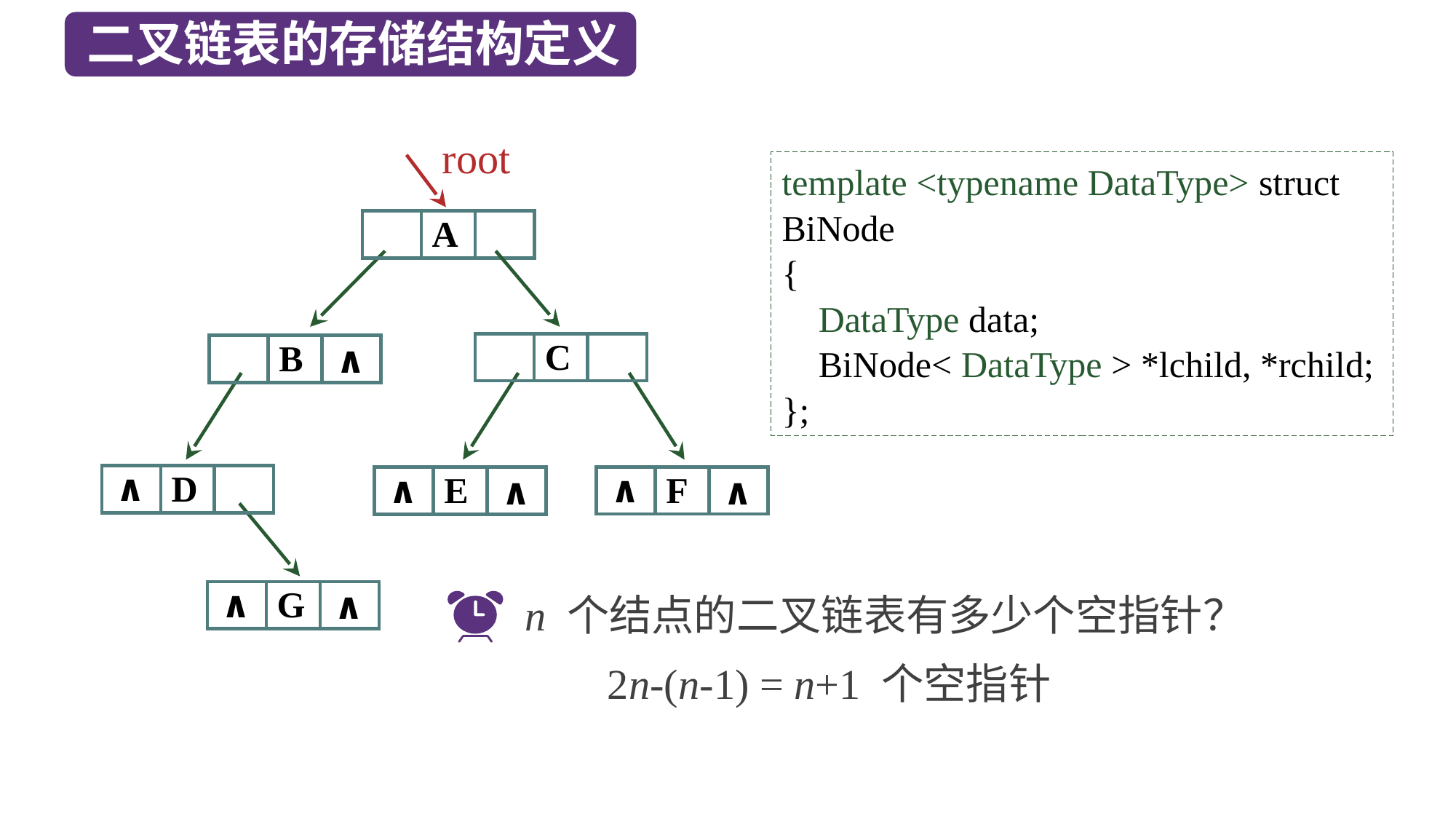

二叉链表的存储结构定义

root
template <typename DataType> struct BiNode
{
    DataType data;
    BiNode< DataType > *lchild, *rchild;
};

A

B

C
∧

D

E

F
∧
∧
∧
∧
∧

G
∧
∧
n 个结点的二叉链表有多少个空指针？

2n-(n-1) = n+1 个空指针